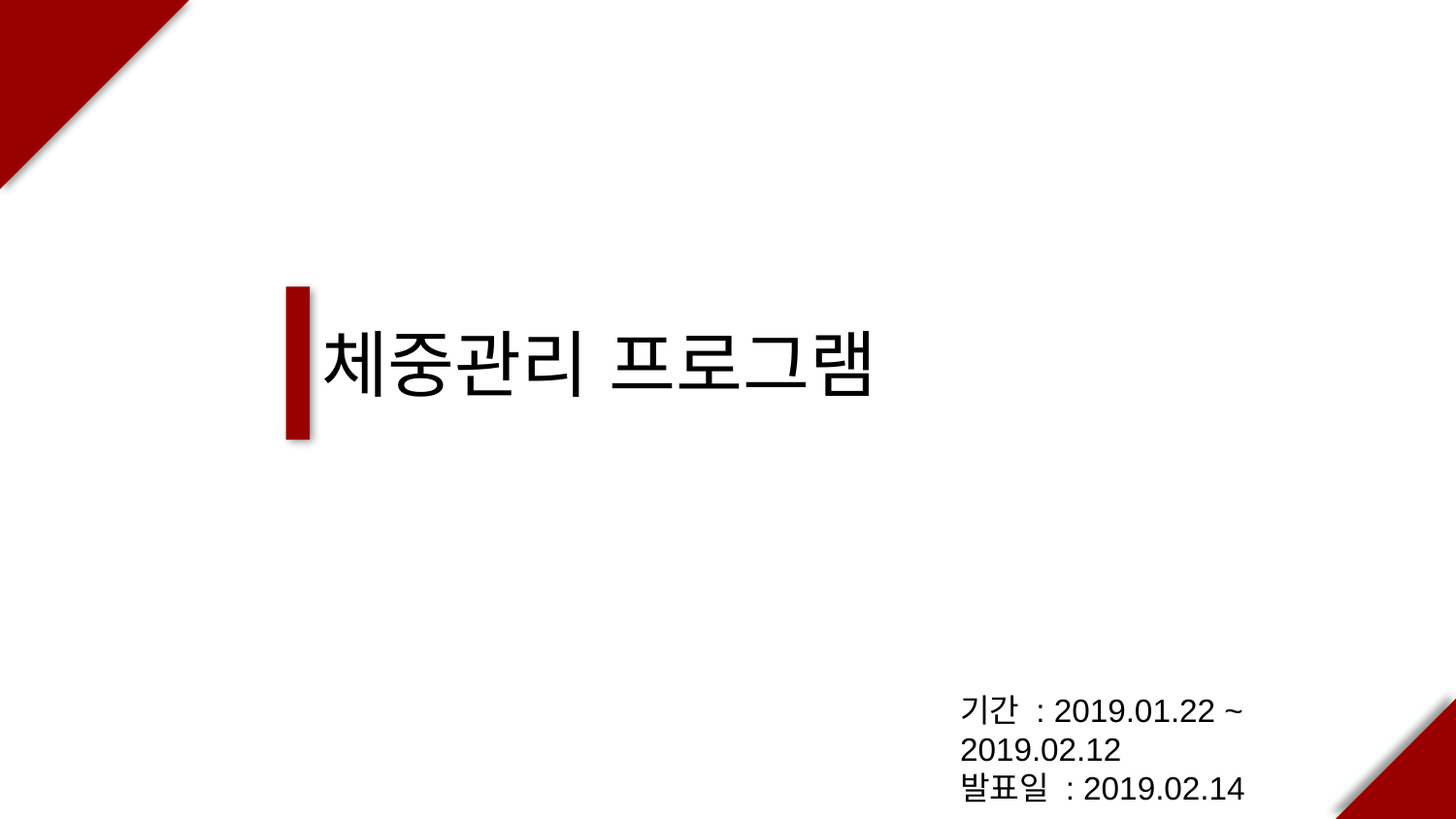

체중관리 프로그램
기간 : 2019.01.22 ~ 2019.02.12
발표일 : 2019.02.14